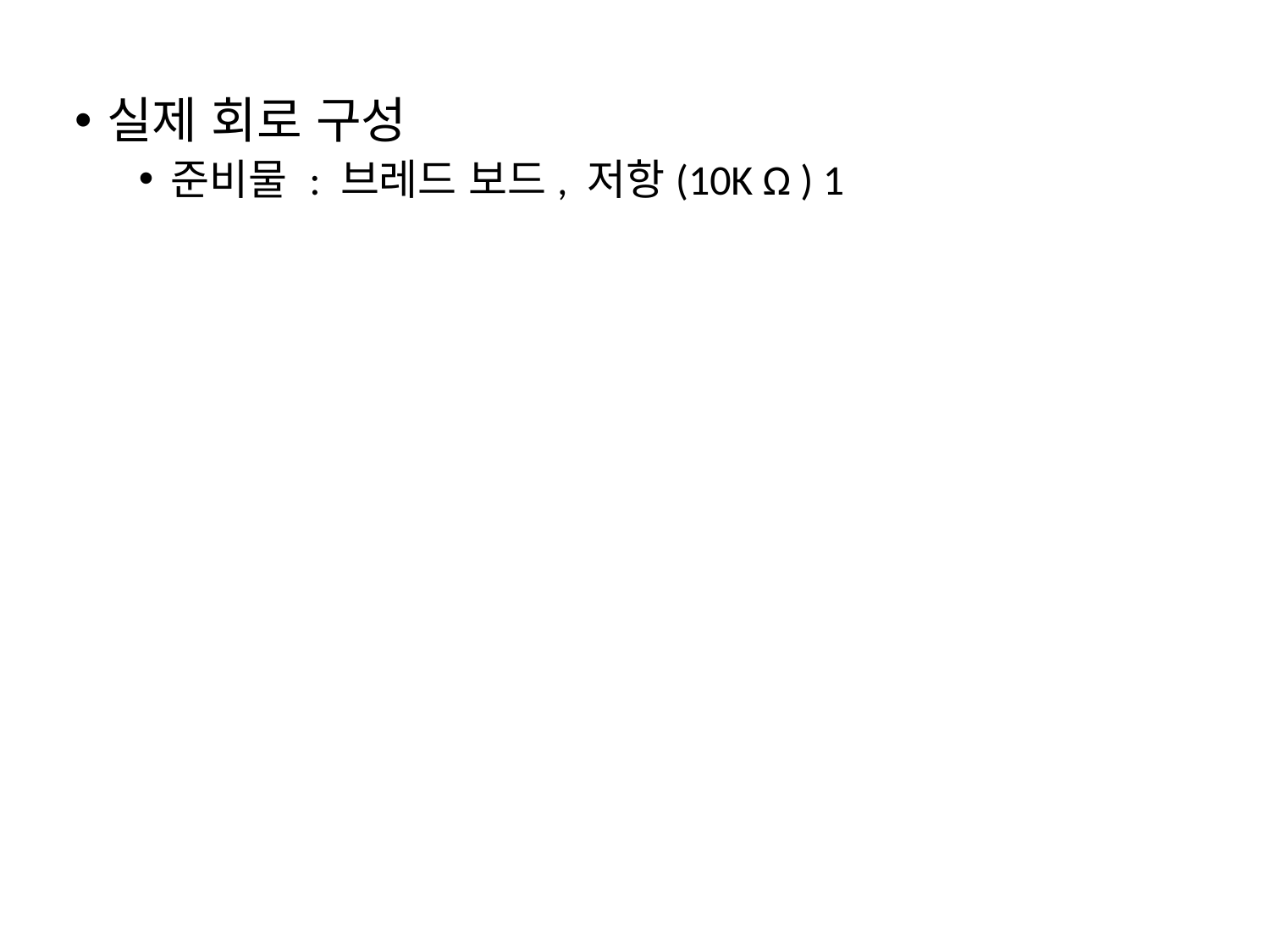

실제 회로 구성
준비물 : 브레드 보드, 저항(10K Ω ) 1